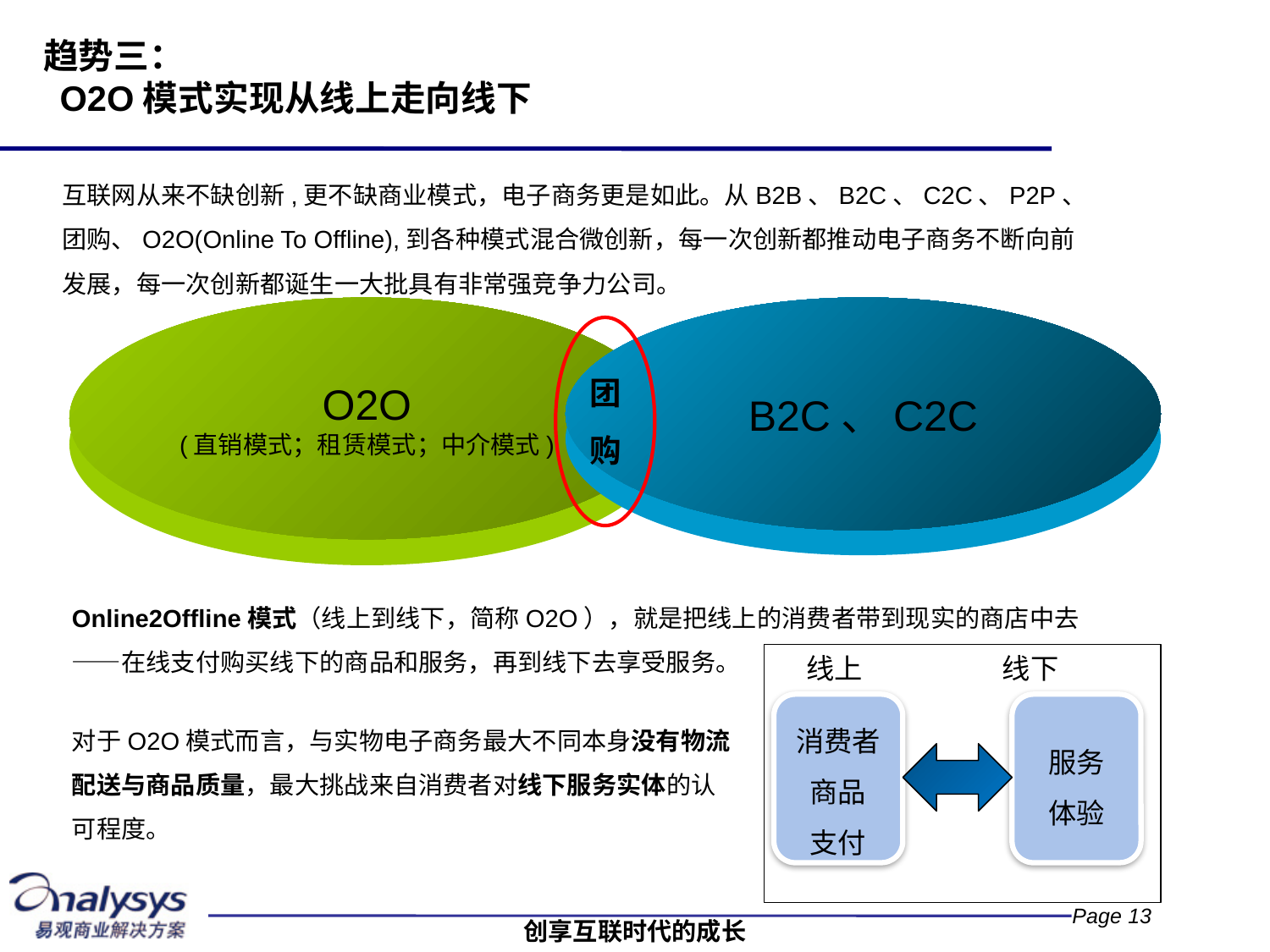

# 趋势三： O2O模式实现从线上走向线下
互联网从来不缺创新,更不缺商业模式，电子商务更是如此。从B2B、B2C、C2C、P2P、团购、O2O(Online To Offline),到各种模式混合微创新，每一次创新都推动电子商务不断向前发展，每一次创新都诞生一大批具有非常强竞争力公司。
O2O
(直销模式；租赁模式；中介模式)

B2C、C2C

团购
Online2Offline模式（线上到线下，简称O2O），就是把线上的消费者带到现实的商店中去——在线支付购买线下的商品和服务，再到线下去享受服务。

线上                      线下
消费者
商品
支付
服务
体验
对于O2O模式而言，与实物电子商务最大不同本身没有物流配送与商品质量，最大挑战来自消费者对线下服务实体的认可程度。